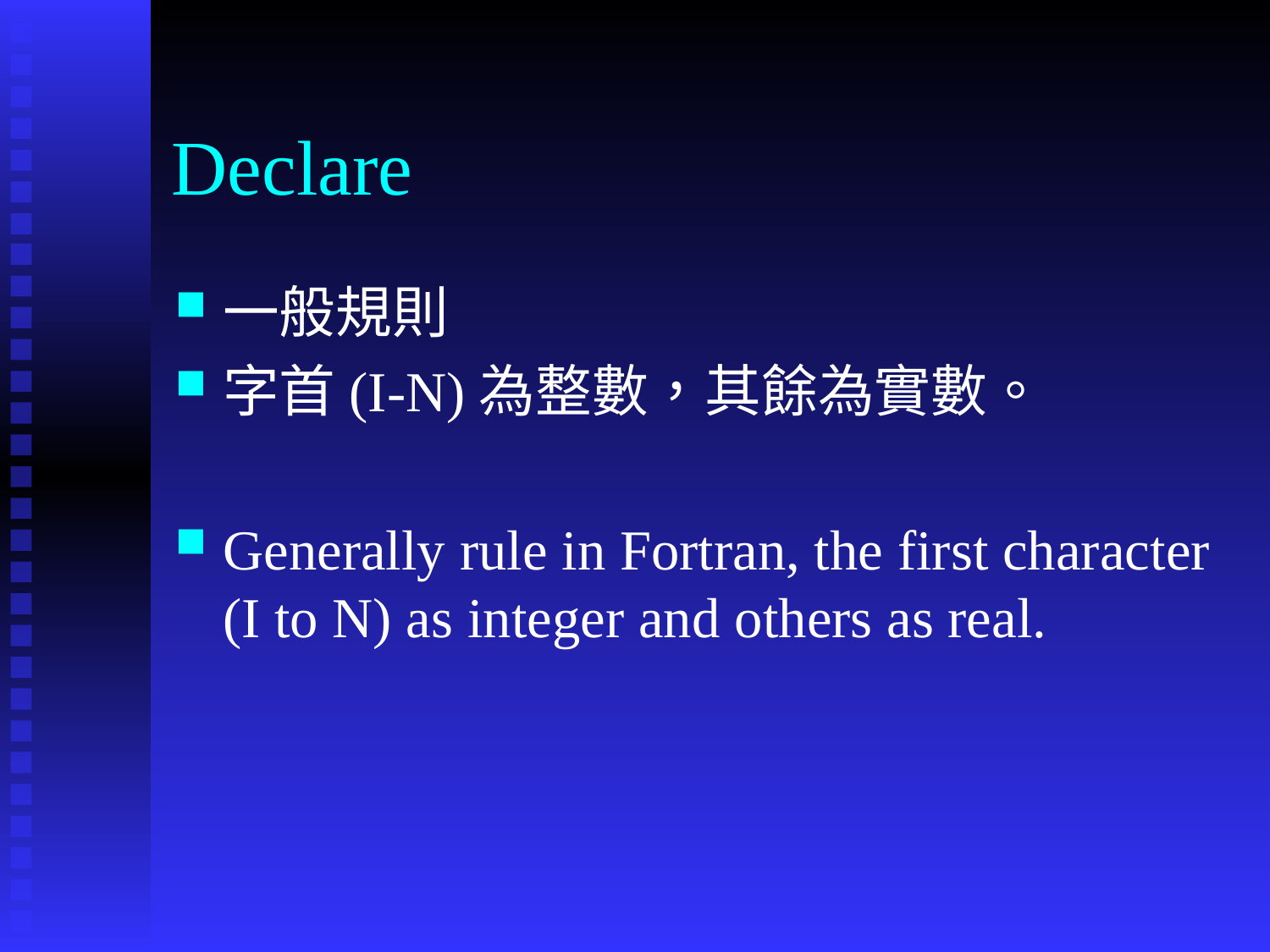

# Declare
一般規則
字首(I-N)為整數，其餘為實數。

Generally rule in Fortran, the first character (I to N) as integer and others as real.